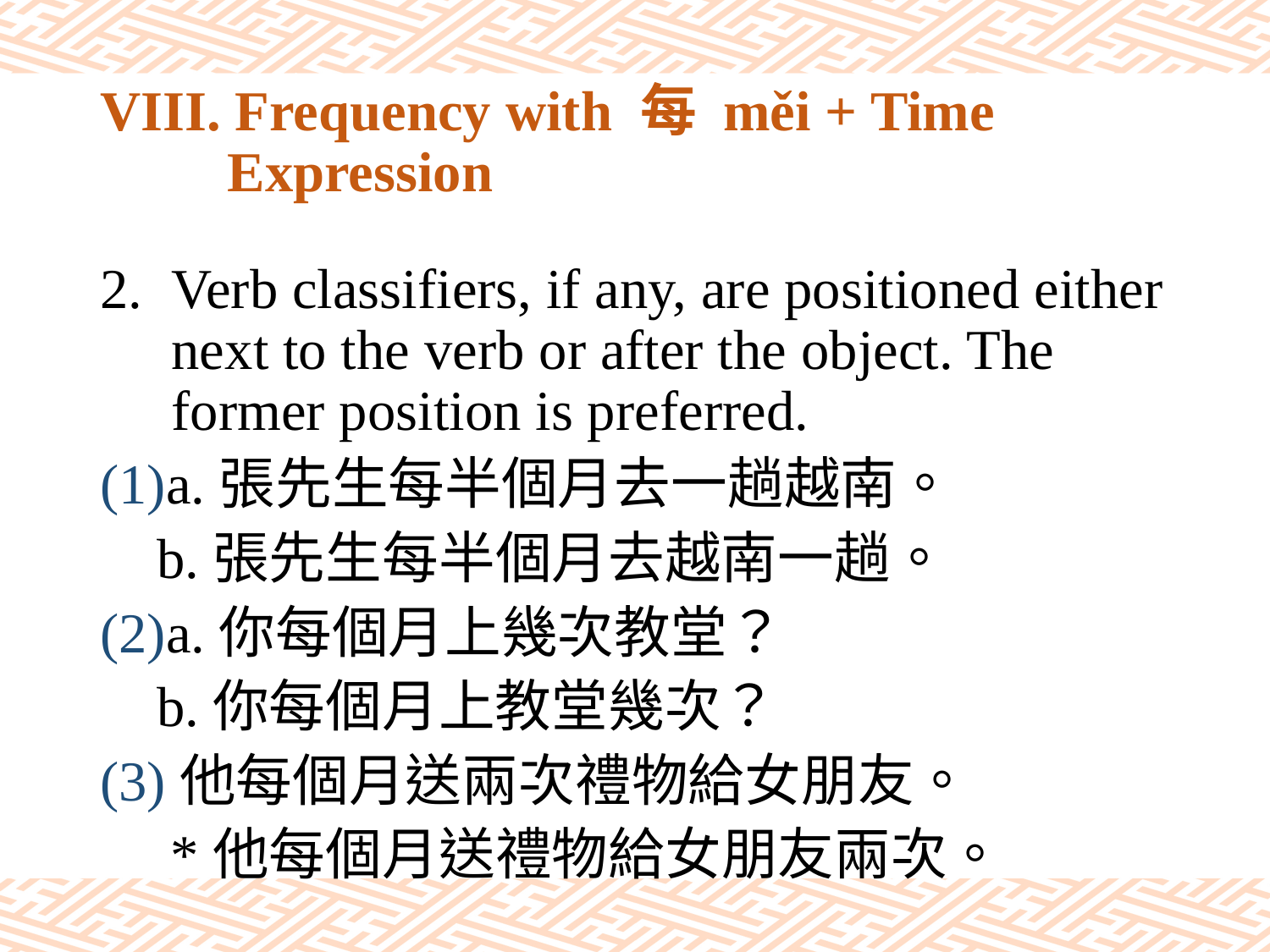

# VIII. Frequency with 每 měi + Time Expression
Verb classifiers, if any, are positioned either next to the verb or after the object. The former position is preferred.
(1)a.張先生每半個月去一趟越南。
    b.張先生每半個月去越南一趟。
(2)a.你每個月上幾次教堂？
    b.你每個月上教堂幾次？
(3)他每個月送兩次禮物給女朋友。
     *他每個月送禮物給女朋友兩次。